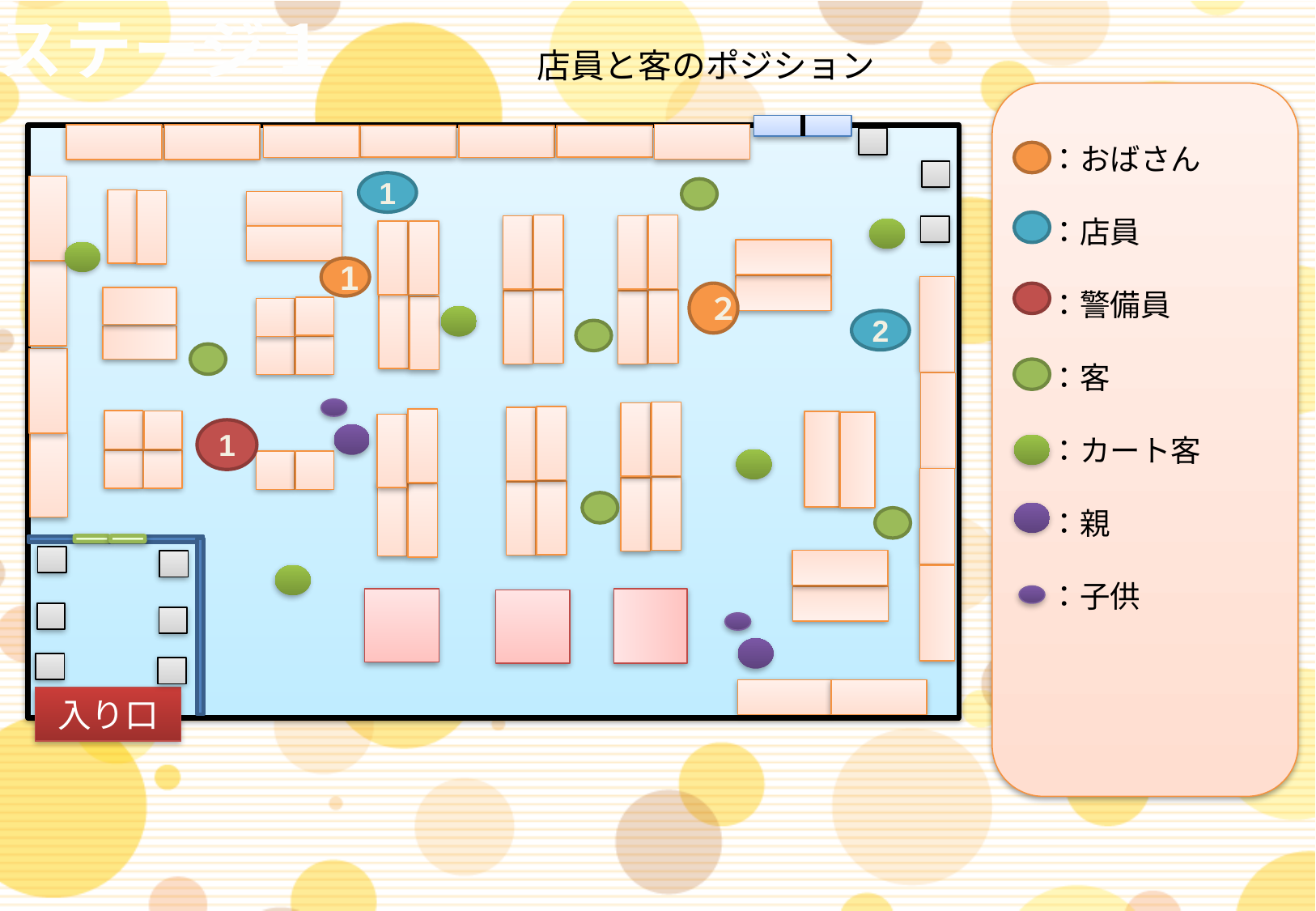

ステージ１
店員と客のポジション

　：おばさん

　：店員

　：警備員

　：客

　：カート客

　：親

　：子供

1

1

２

2

1

入り口